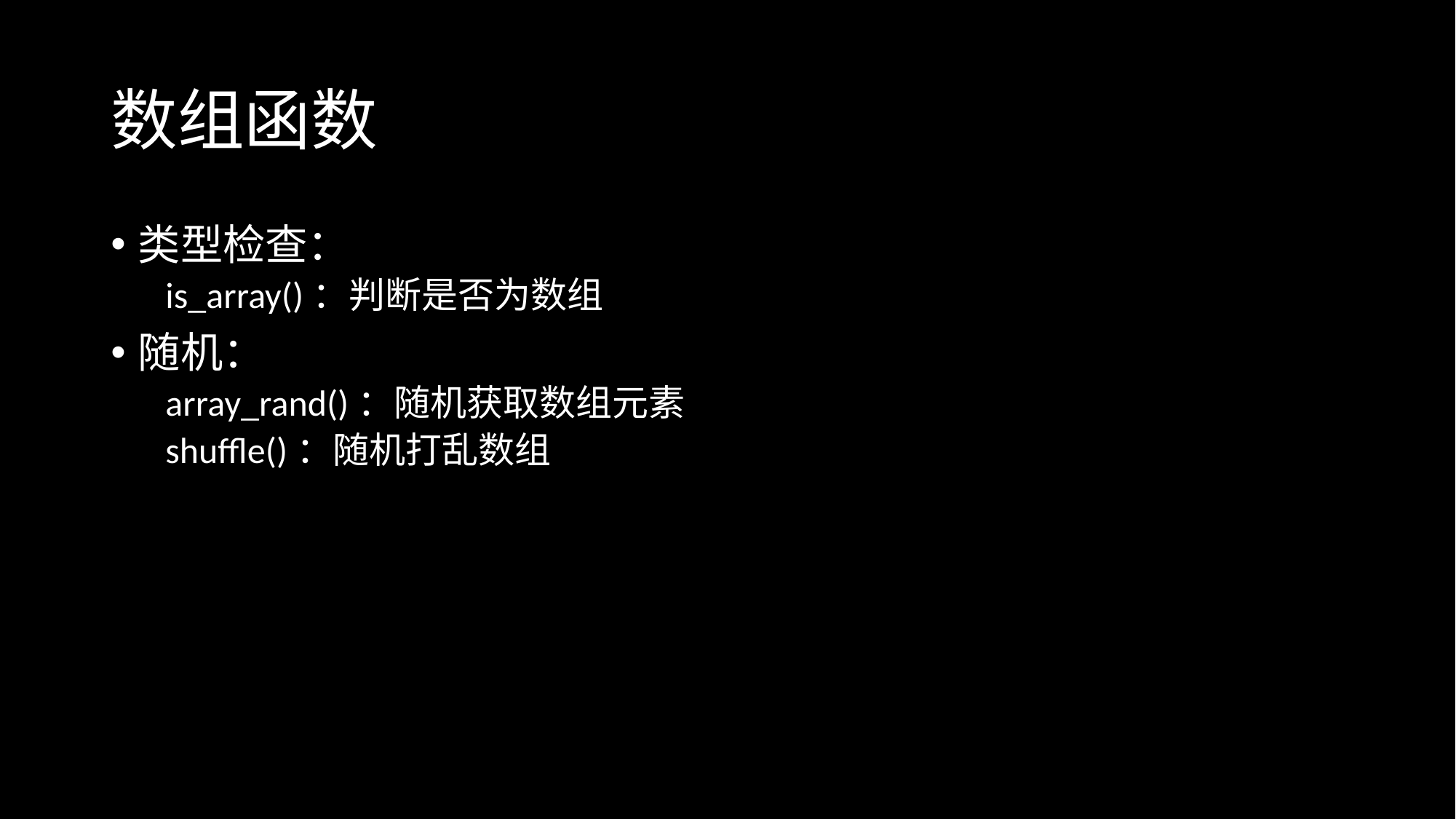

# 数组函数
类型检查：
is_array()：判断是否为数组
随机：
array_rand()：随机获取数组元素
shuffle()：随机打乱数组